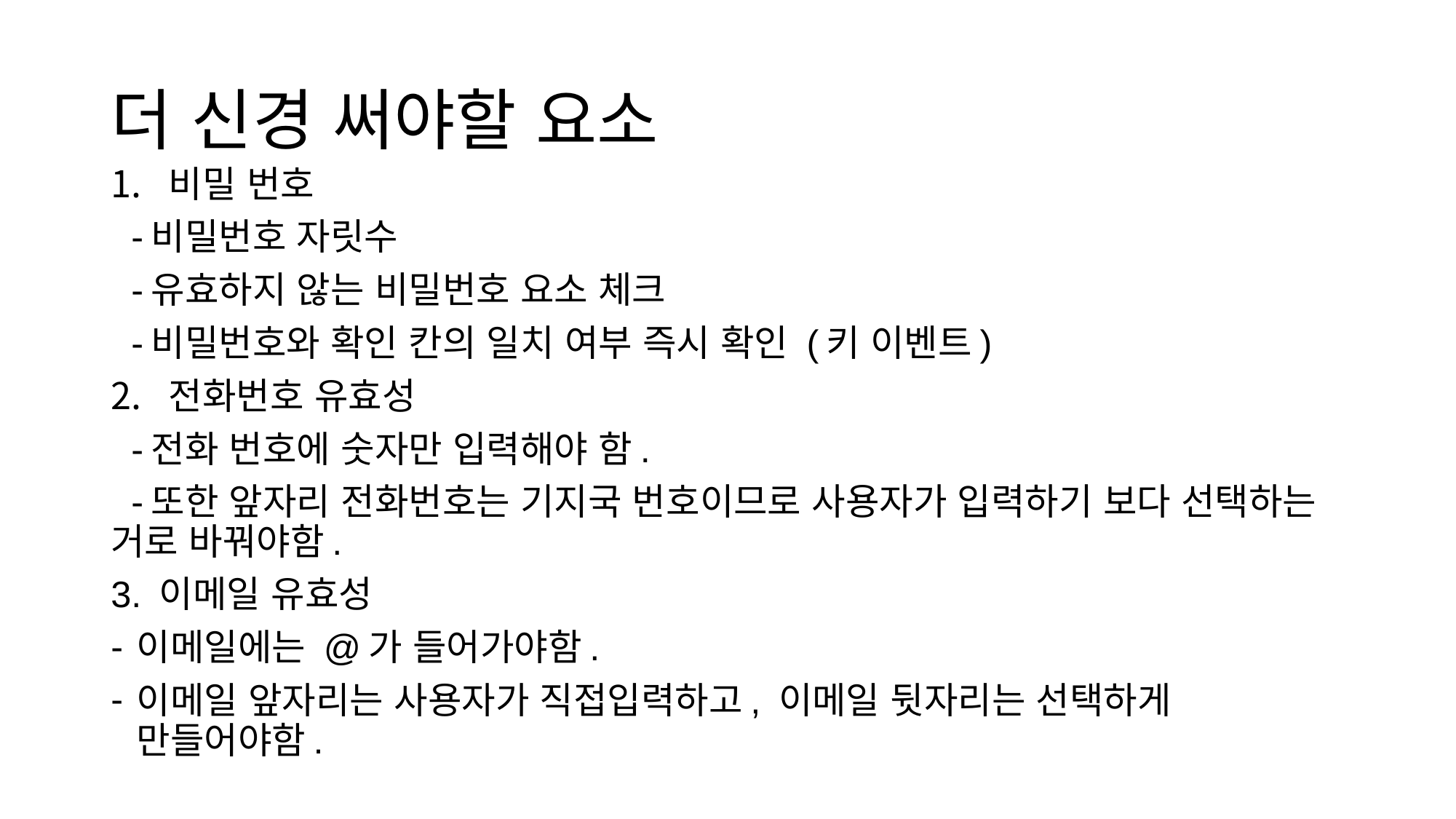

# 더 신경 써야할 요소
비밀 번호
  -비밀번호 자릿수
  -유효하지 않는 비밀번호 요소 체크
  -비밀번호와 확인 칸의 일치 여부 즉시 확인 (키 이벤트)
전화번호 유효성
  -전화 번호에 숫자만 입력해야 함.
  -또한 앞자리 전화번호는 기지국 번호이므로 사용자가 입력하기 보다 선택하는 거로 바꿔야함.
3. 이메일 유효성
이메일에는 @가 들어가야함.
이메일 앞자리는 사용자가 직접입력하고, 이메일 뒷자리는 선택하게 만들어야함.